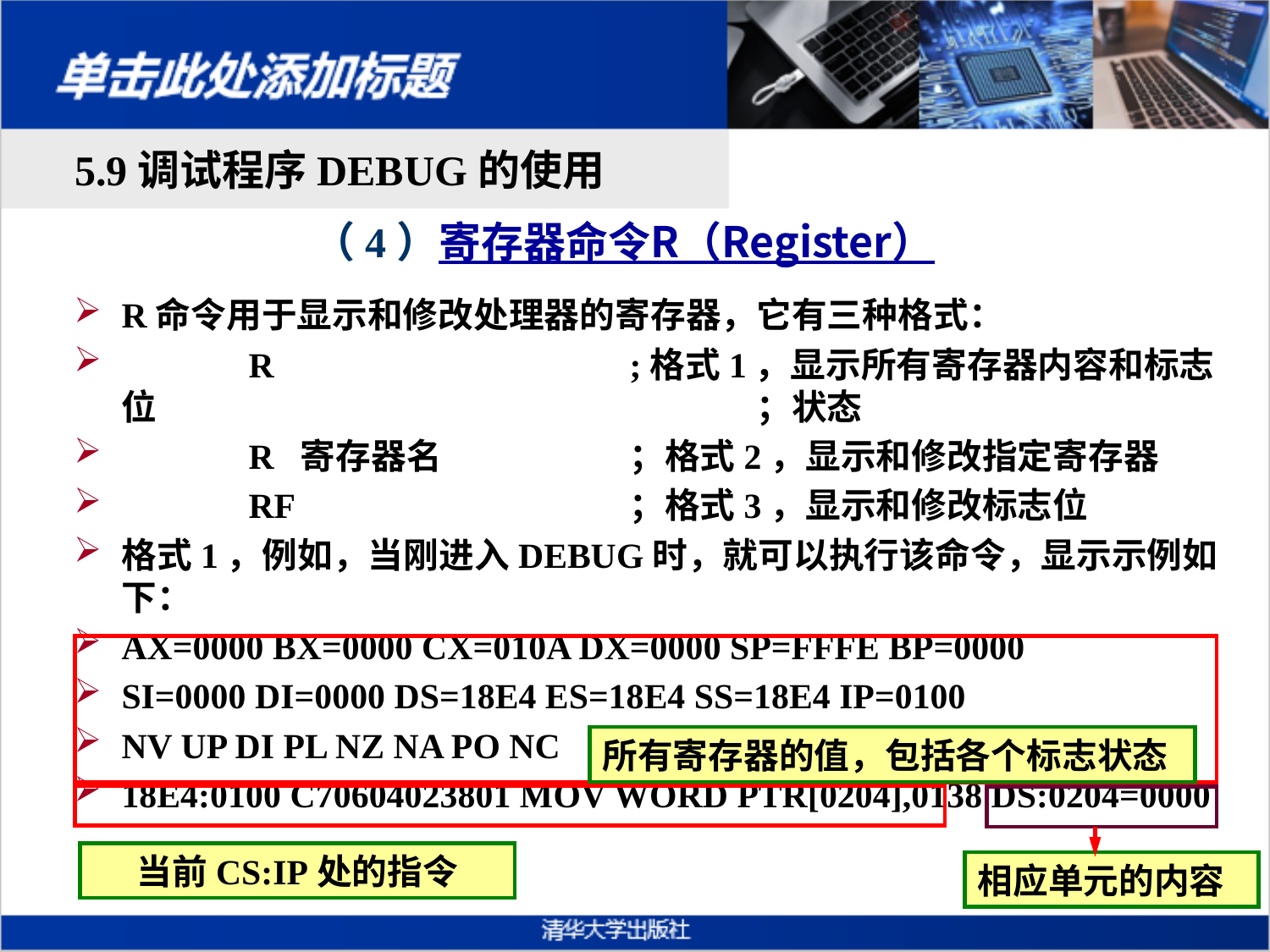

5.9调试程序DEBUG的使用
# （4）寄存器命令R（Register）
R命令用于显示和修改处理器的寄存器，它有三种格式：
	R			;格式1，显示所有寄存器内容和标志位					；状态
	R  寄存器名		；格式2，显示和修改指定寄存器
	RF			；格式3，显示和修改标志位
格式1，例如，当刚进入DEBUG时，就可以执行该命令，显示示例如下：
AX=0000 BX=0000 CX=010A DX=0000 SP=FFFE BP=0000
SI=0000 DI=0000 DS=18E4 ES=18E4 SS=18E4 IP=0100
NV UP DI PL NZ NA PO NC
18E4:0100 C70604023801 MOV WORD PTR[0204],0138 DS:0204=0000

所有寄存器的值，包括各个标志状态

当前CS:IP处的指令
相应单元的内容